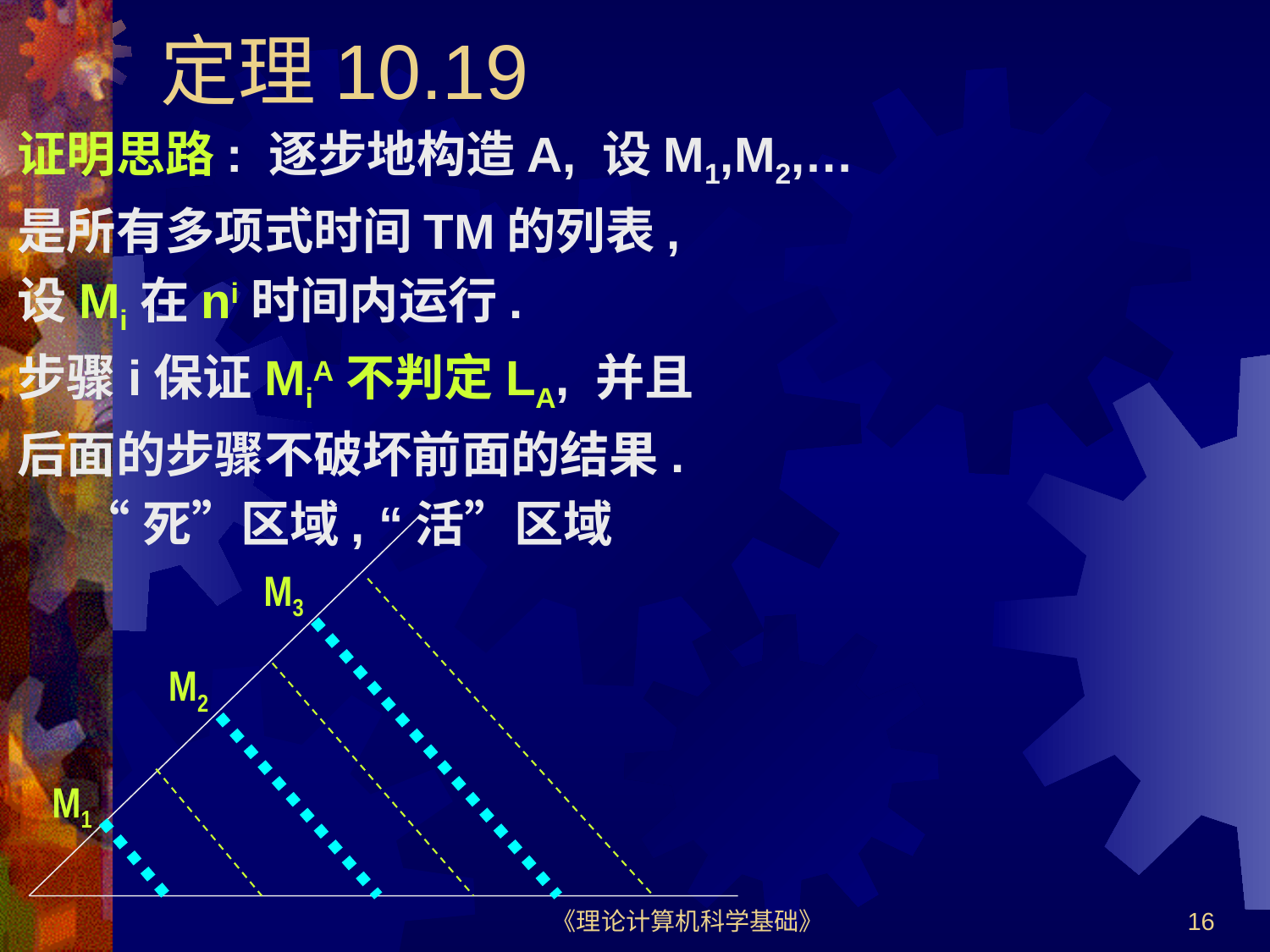

# 定理10.19
证明思路: 逐步地构造A, 设M1,M2,…
是所有多项式时间TM的列表,
设Mi在ni时间内运行.
步骤i保证MiA不判定LA, 并且
后面的步骤不破坏前面的结果.
“死”区域, “活”区域

M3

M2

M1

A

《理论计算机科学基础》
16